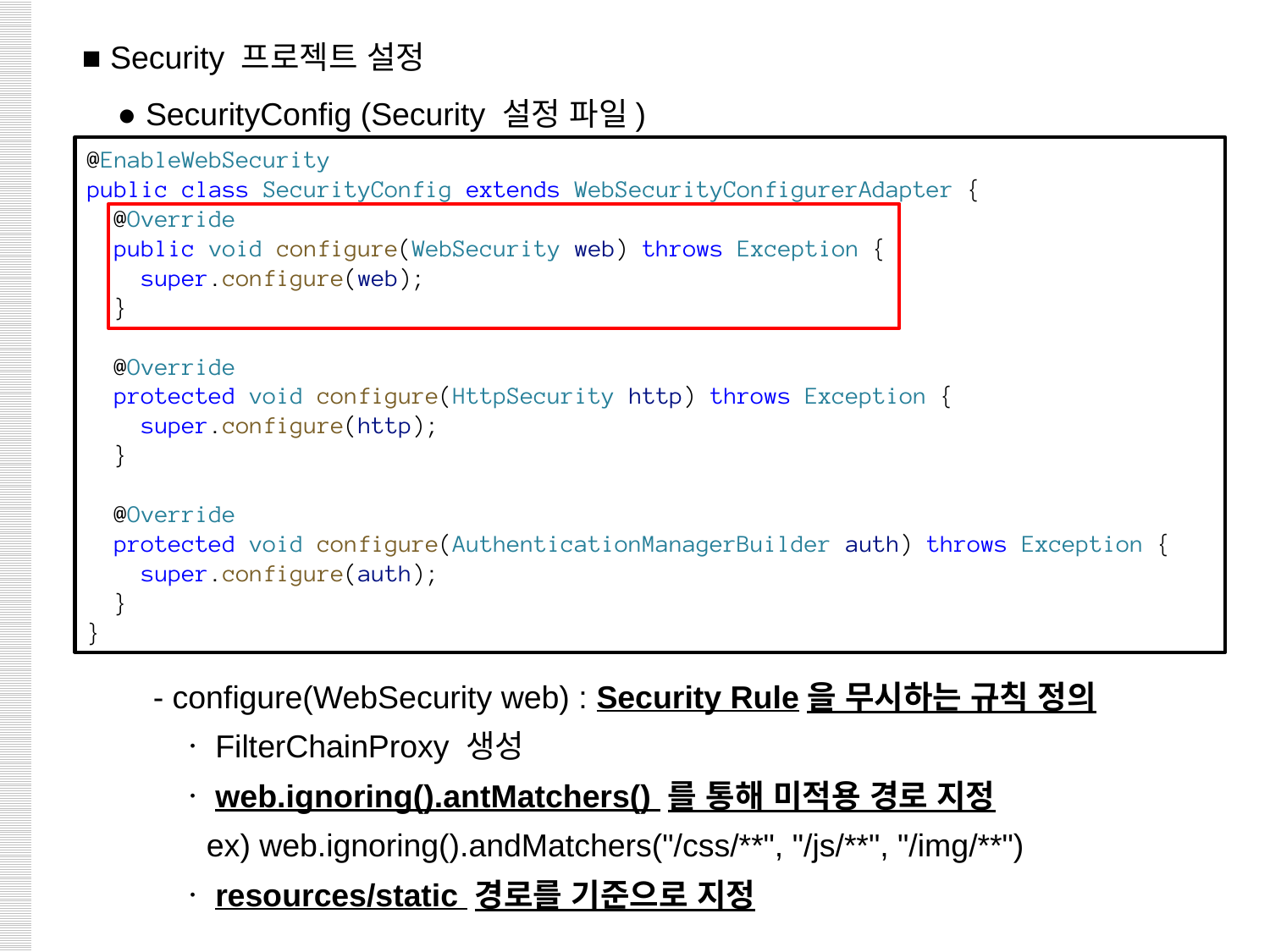

■ Security 프로젝트 설정
    ● SecurityConfig (Security 설정 파일)

        - configure(WebSecurity web) : Security Rule을 무시하는 규칙 정의
          ㆍFilterChainProxy 생성
          ㆍweb.ignoring().antMatchers() 를 통해 미적용 경로 지정
              ex) web.ignoring().andMatchers("/css/**", "/js/**", "/img/**")
          ㆍresources/static 경로를 기준으로 지정
@EnableWebSecurity
public class SecurityConfig extends WebSecurityConfigurerAdapter {
  @Override
  public void configure(WebSecurity web) throws Exception {
    super.configure(web);
  }
  @Override
  protected void configure(HttpSecurity http) throws Exception {
    super.configure(http);
  }
  @Override
  protected void configure(AuthenticationManagerBuilder auth) throws Exception {
    super.configure(auth);
  }
}